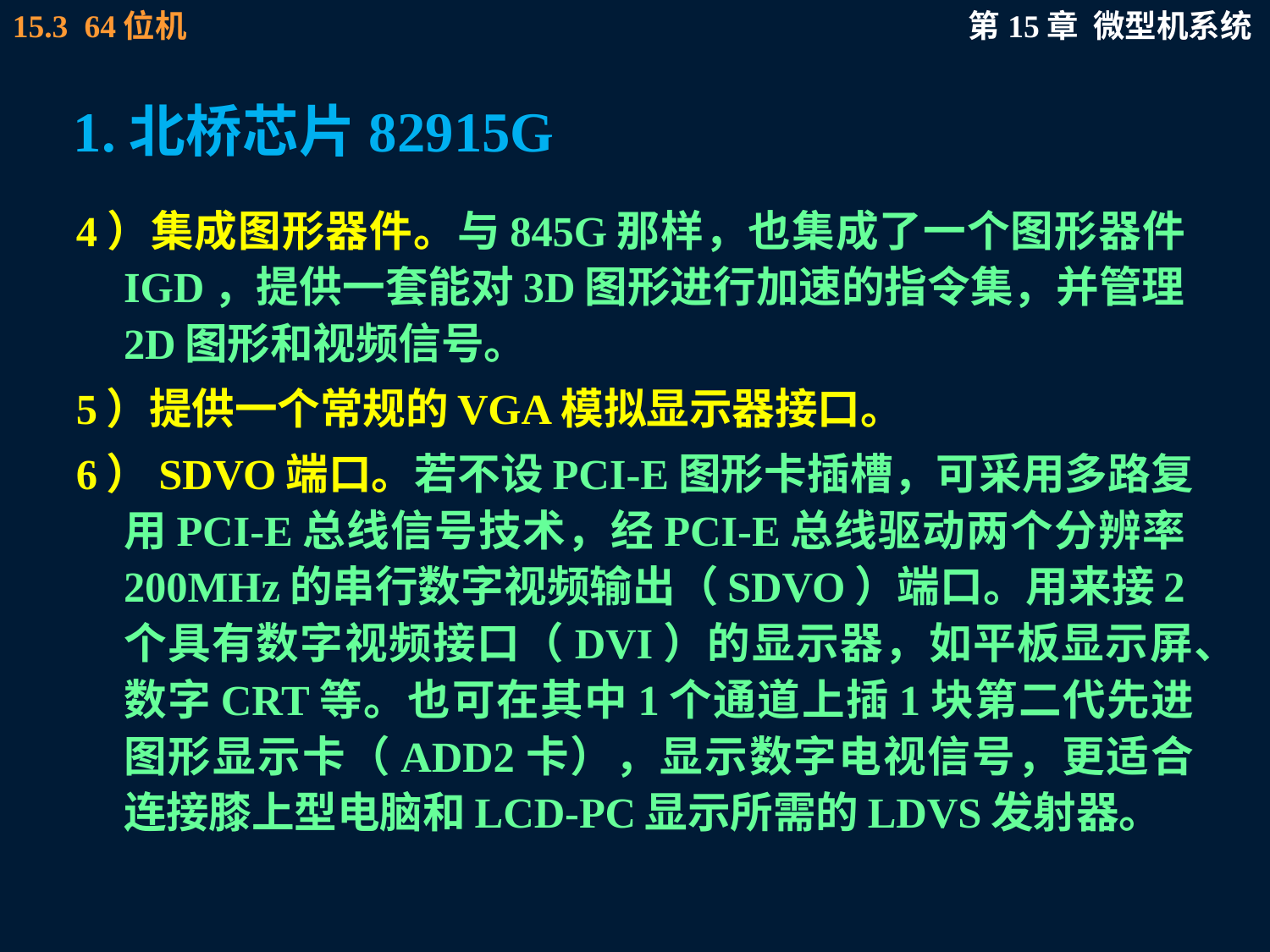

# 1.北桥芯片82915G
4）集成图形器件。与845G那样，也集成了一个图形器件IGD，提供一套能对3D图形进行加速的指令集，并管理2D图形和视频信号。
5）提供一个常规的VGA模拟显示器接口。
6）SDVO端口。若不设PCI-E图形卡插槽，可采用多路复用PCI-E总线信号技术，经PCI-E总线驱动两个分辨率200MHz的串行数字视频输出（SDVO）端口。用来接2个具有数字视频接口（DVI）的显示器，如平板显示屏、数字CRT等。也可在其中1个通道上插1块第二代先进图形显示卡（ADD2卡），显示数字电视信号，更适合连接膝上型电脑和LCD-PC显示所需的LDVS发射器。